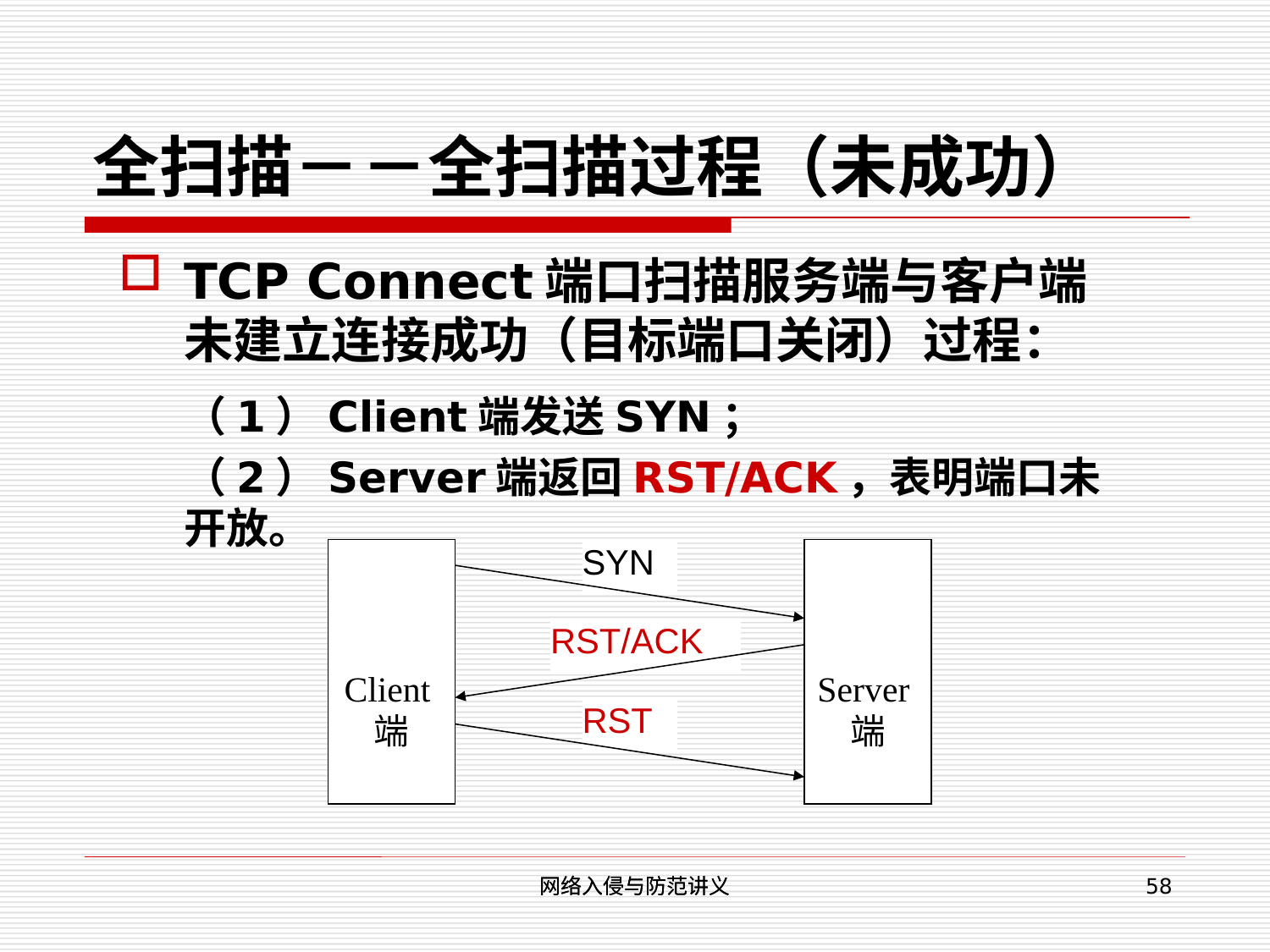

# 全扫描－－全扫描过程（未成功）

TCP Connect端口扫描服务端与客户端未建立连接成功（目标端口关闭）过程：
	（1）Client端发送SYN；
	（2）Server端返回RST/ACK，表明端口未开放。

Client端
SYN

Server端

RST/ACK

RST

网络入侵与防范讲义
网络入侵与防范讲义
58
58